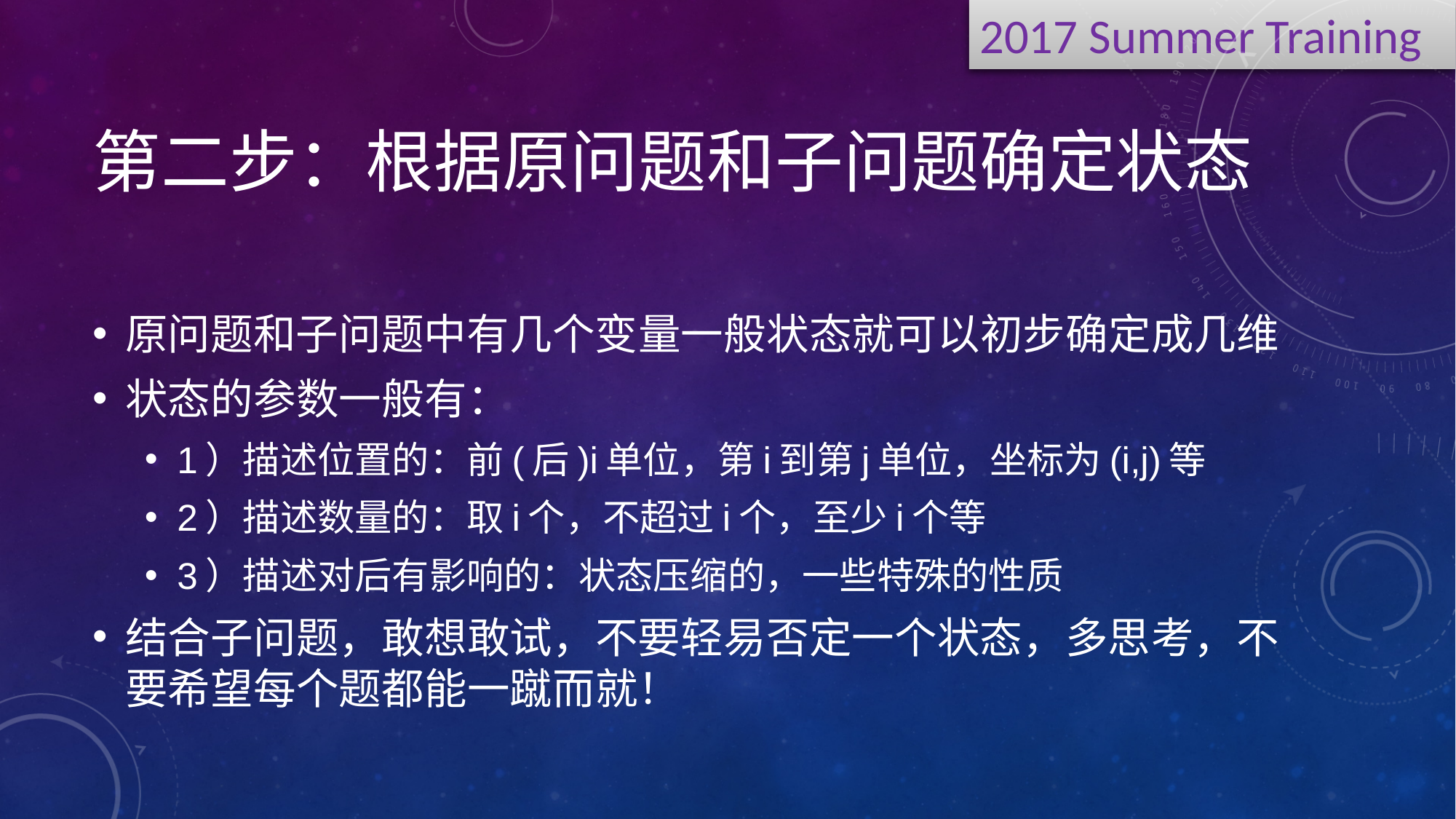

# 第二步：根据原问题和子问题确定状态
原问题和子问题中有几个变量一般状态就可以初步确定成几维
状态的参数一般有：
1）描述位置的：前(后)i单位，第i到第j单位，坐标为(i,j)等
2）描述数量的：取i个，不超过i个，至少i个等
3）描述对后有影响的：状态压缩的，一些特殊的性质
结合子问题，敢想敢试，不要轻易否定一个状态，多思考，不要希望每个题都能一蹴而就！